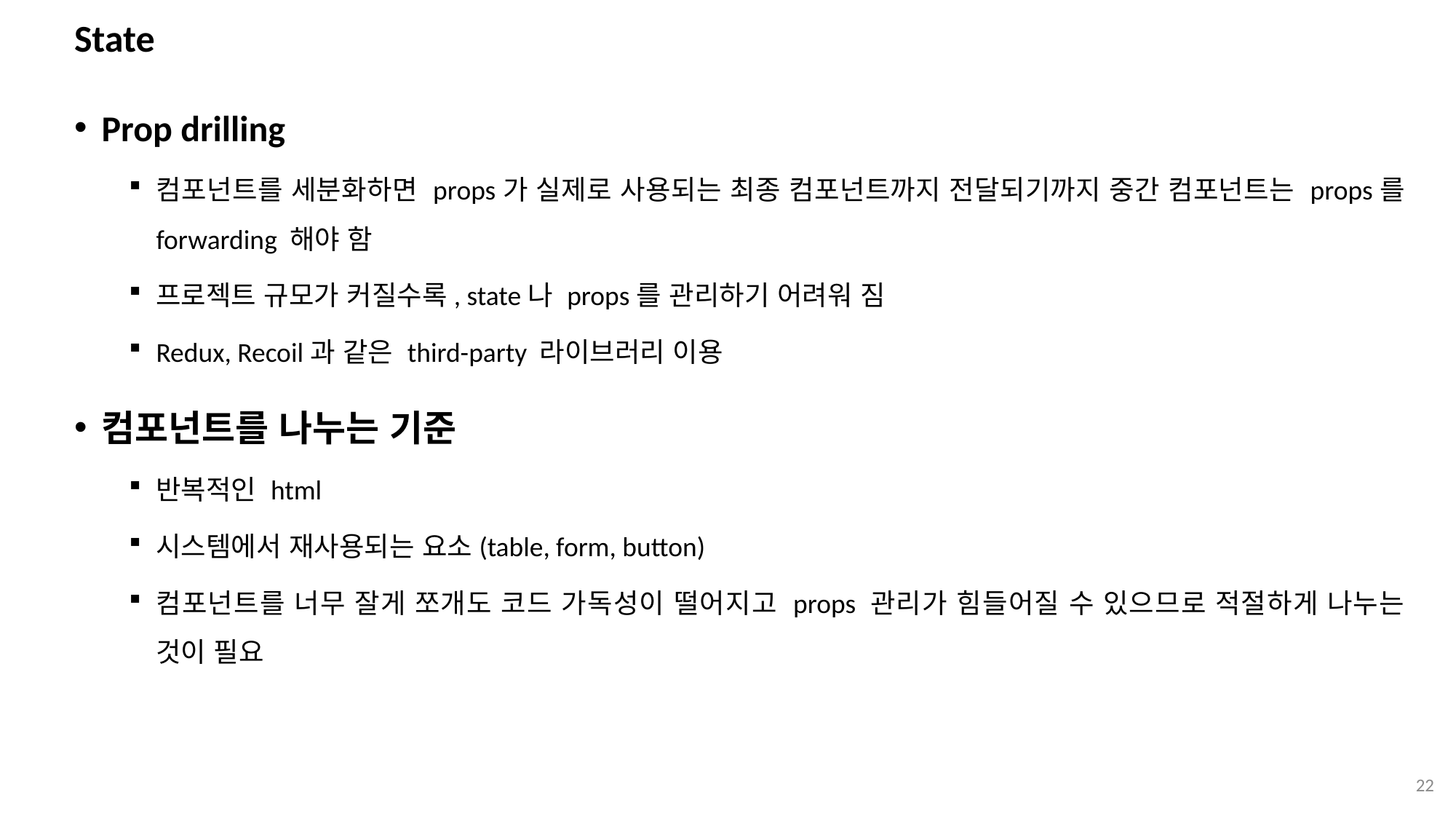

# State
Prop drilling
컴포넌트를 세분화하면 props가 실제로 사용되는 최종 컴포넌트까지 전달되기까지 중간 컴포넌트는 props를 forwarding 해야 함
프로젝트 규모가 커질수록, state나 props를 관리하기 어려워 짐
Redux, Recoil과 같은 third-party 라이브러리 이용
컴포넌트를 나누는 기준
반복적인 html
시스템에서 재사용되는 요소(table, form, button)
컴포넌트를 너무 잘게 쪼개도 코드 가독성이 떨어지고 props 관리가 힘들어질 수 있으므로 적절하게 나누는 것이 필요

22